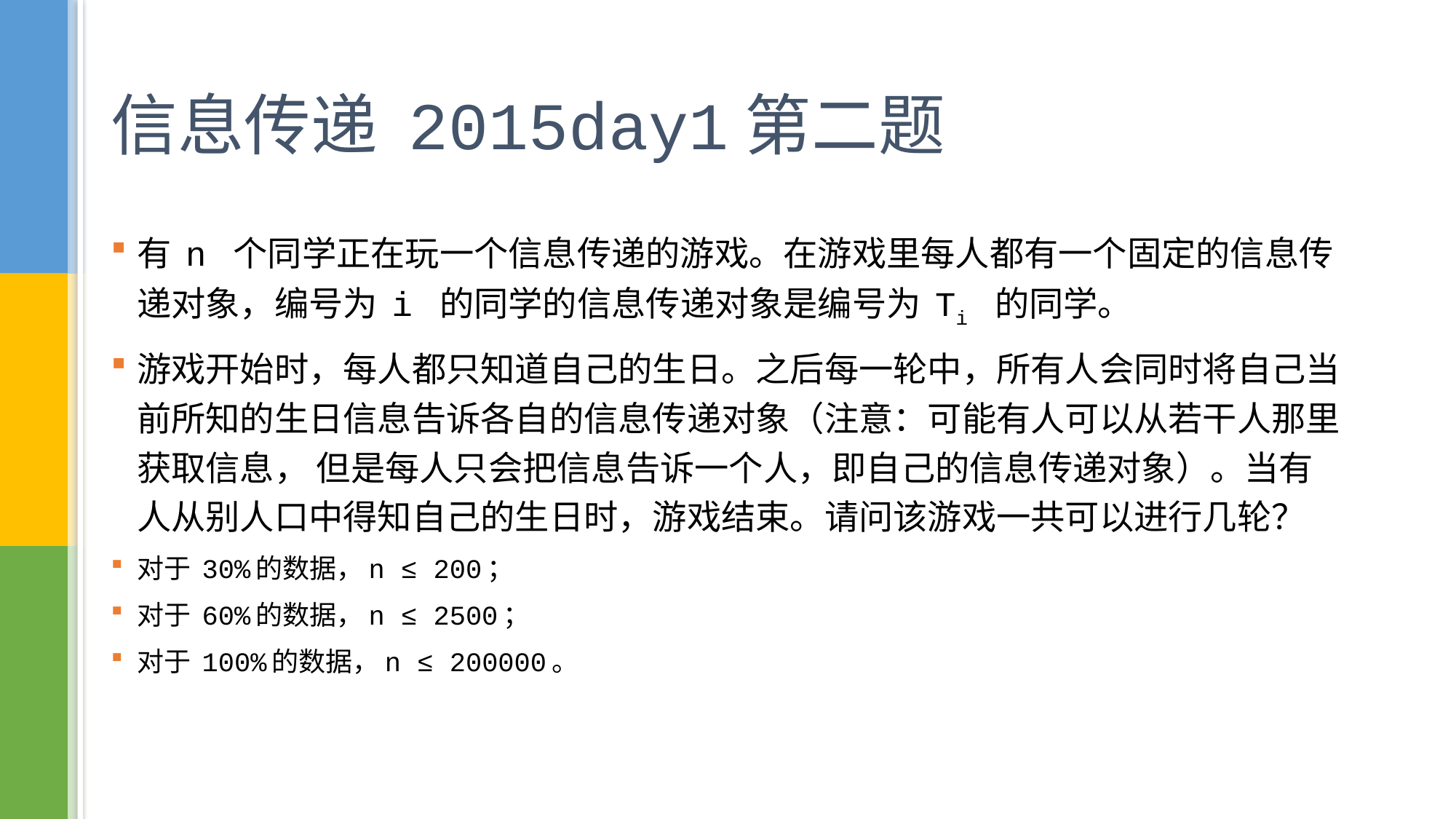

# 信息传递 2015day1第二题
有 n 个同学正在玩一个信息传递的游戏。在游戏里每人都有一个固定的信息传递对象，编号为 i 的同学的信息传递对象是编号为 Ti 的同学。
游戏开始时，每人都只知道自己的生日。之后每一轮中，所有人会同时将自己当前所知的生日信息告诉各自的信息传递对象（注意：可能有人可以从若干人那里获取信息， 但是每人只会把信息告诉一个人，即自己的信息传递对象）。当有人从别人口中得知自己的生日时，游戏结束。请问该游戏一共可以进行几轮？
对于 30%的数据，n ≤ 200；
对于 60%的数据，n ≤ 2500；
对于 100%的数据，n ≤ 200000。